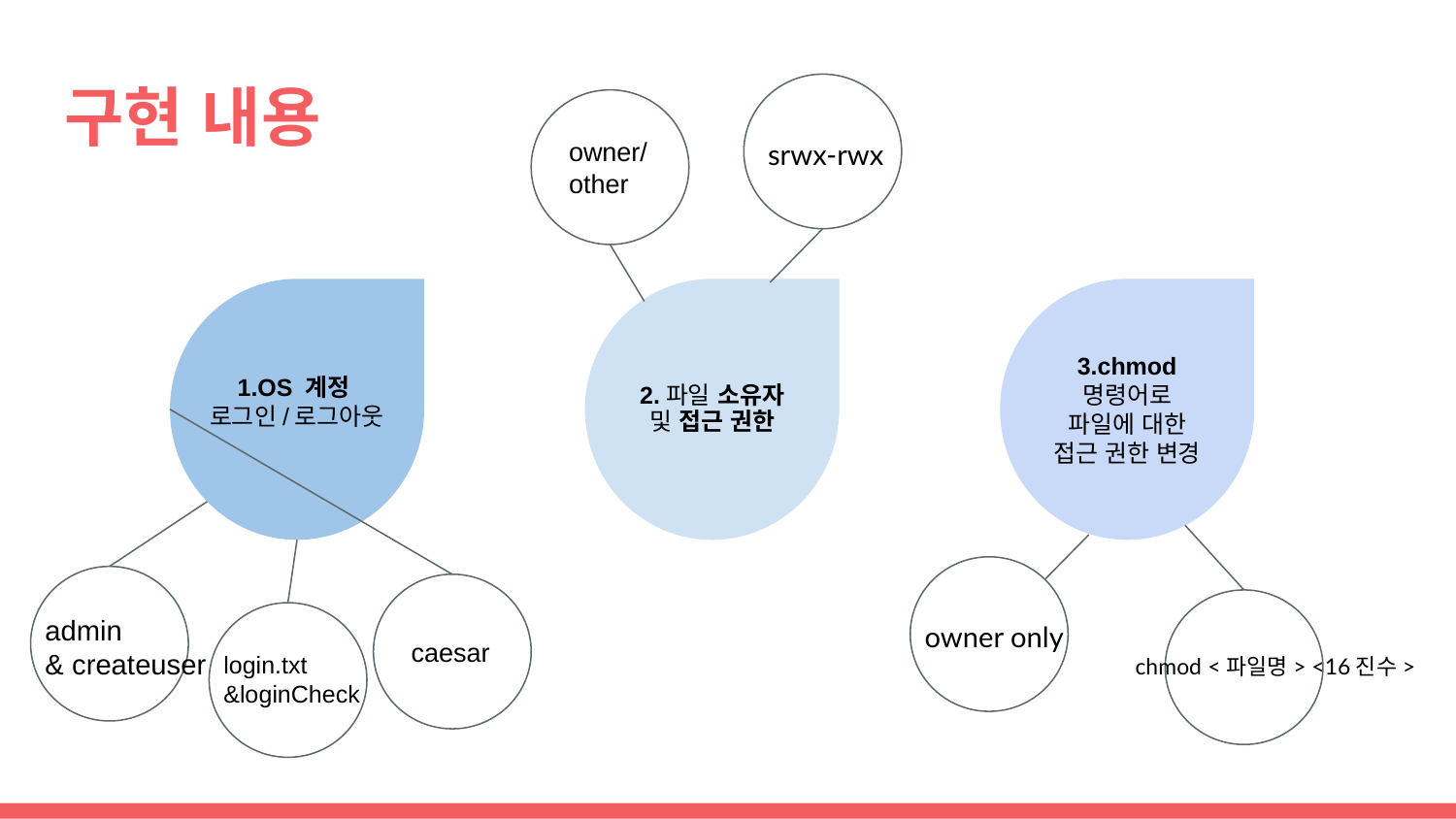

# 구현 내용

srwx-rwx
owner/other

2.파일 소유자 및 접근 권한
3.chmod 명령어로 파일에 대한 접근 권한 변경
1.OS 계정
로그인/로그아웃
caesar

admin
& createuser

chmod <파일명> <16진수>

owner only

login.txt
&loginCheck